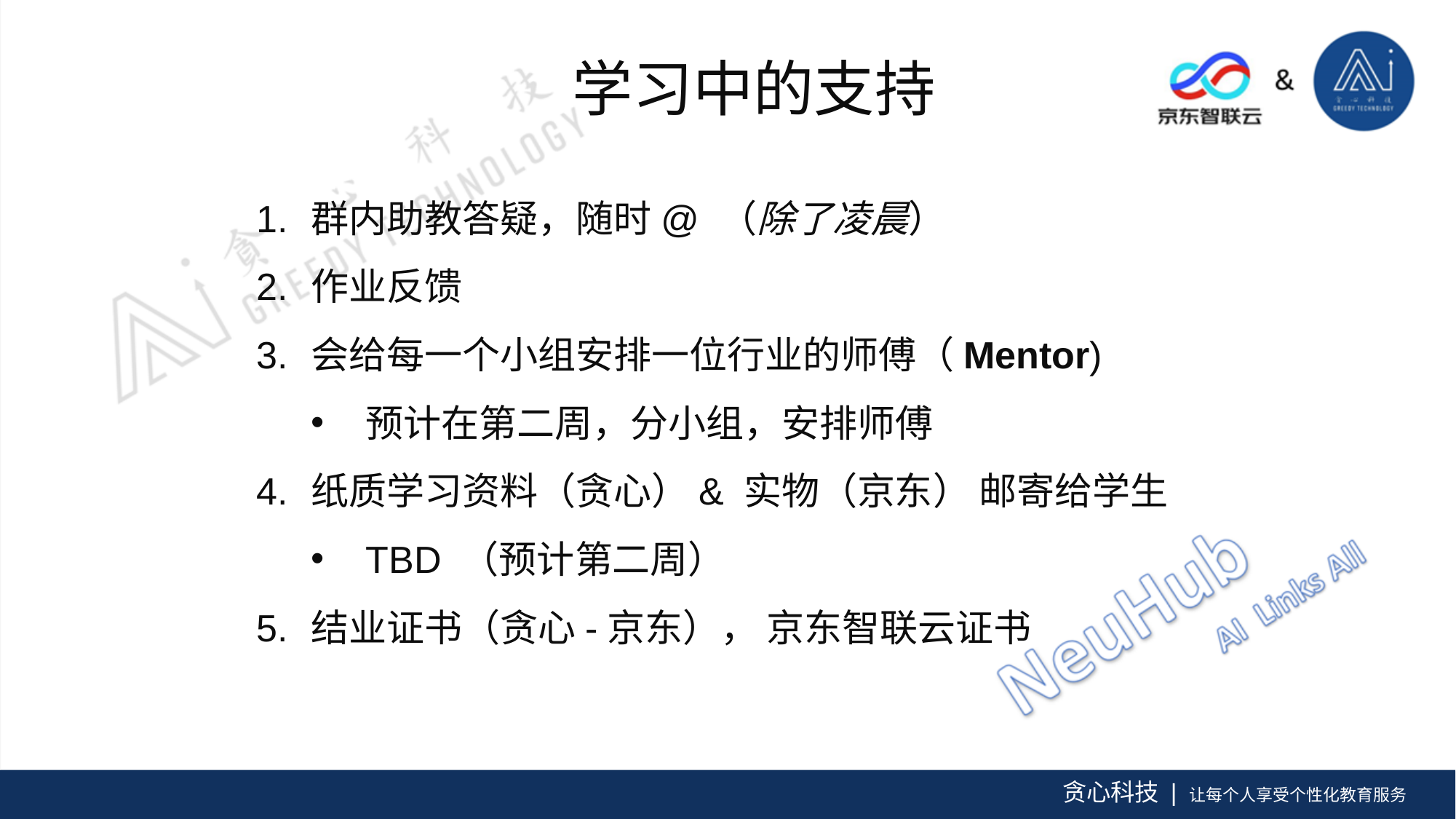

学习中的支持
群内助教答疑，随时@ （除了凌晨）
作业反馈
会给每一个小组安排一位行业的师傅（Mentor)
预计在第二周，分小组，安排师傅
纸质学习资料（贪心）& 实物（京东） 邮寄给学生
TBD （预计第二周）
结业证书（贪心-京东）， 京东智联云证书